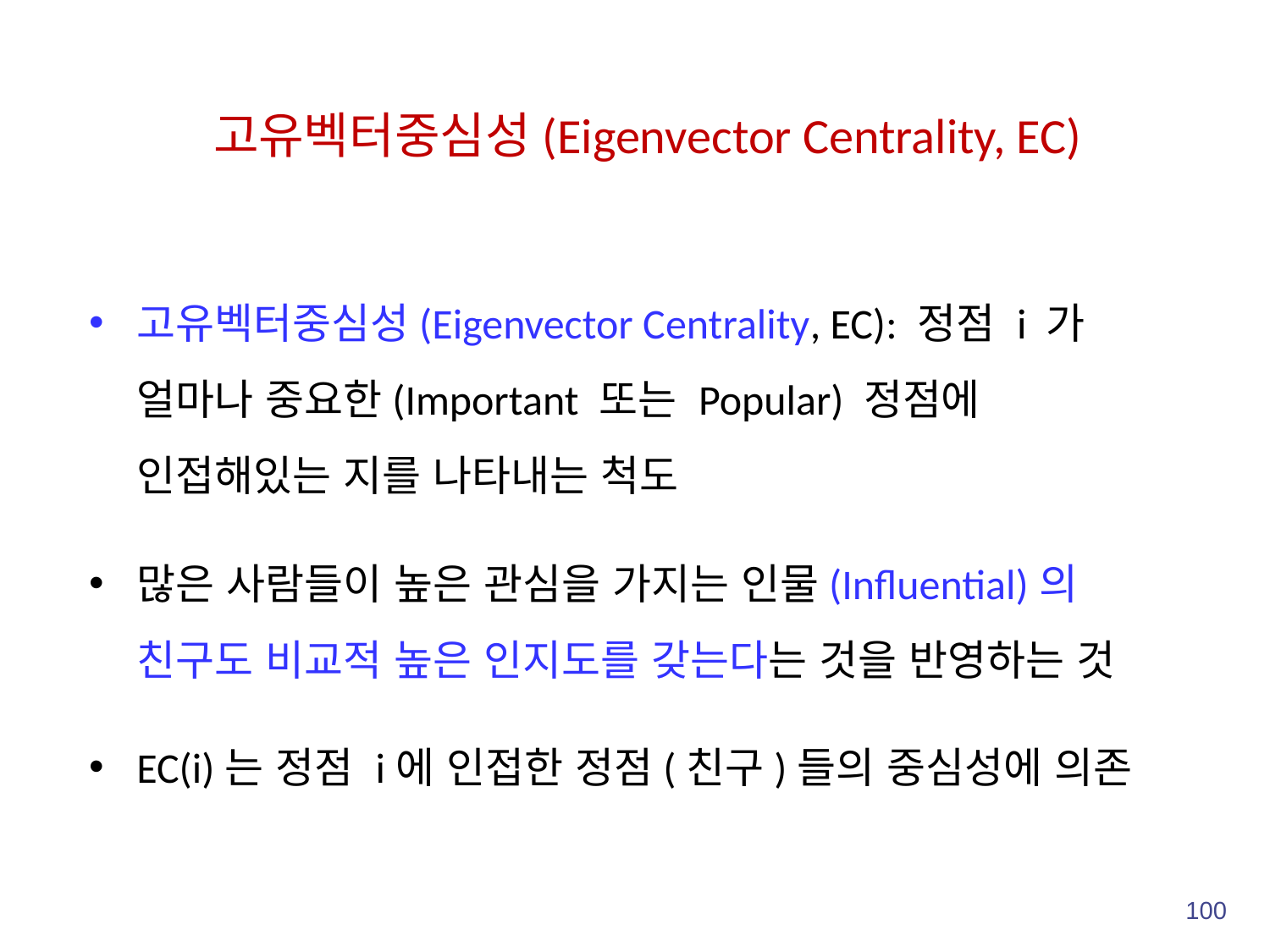

고유벡터중심성(Eigenvector Centrality, EC)
고유벡터중심성(Eigenvector Centrality, EC): 정점 i 가 얼마나 중요한(Important 또는 Popular) 정점에 인접해있는 지를 나타내는 척도
많은 사람들이 높은 관심을 가지는 인물(Influential)의 친구도 비교적 높은 인지도를 갖는다는 것을 반영하는 것
EC(i)는 정점 i에 인접한 정점(친구)들의 중심성에 의존
100